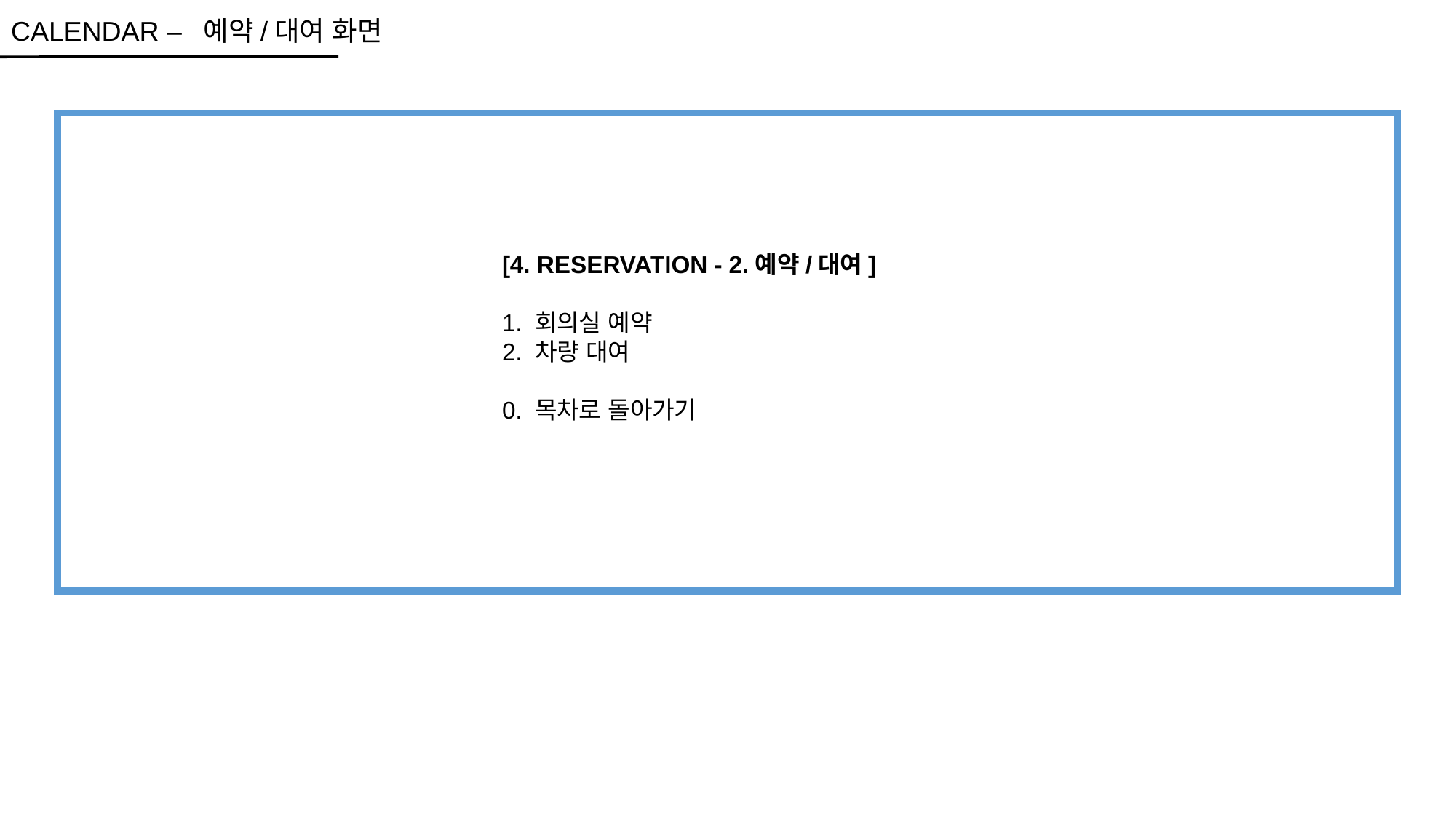

CALENDAR –  예약/대여 화면

            [4. RESERVATION - 2.예약/대여]

            1. 회의실 예약
            2. 차량 대여

            0. 목차로 돌아가기